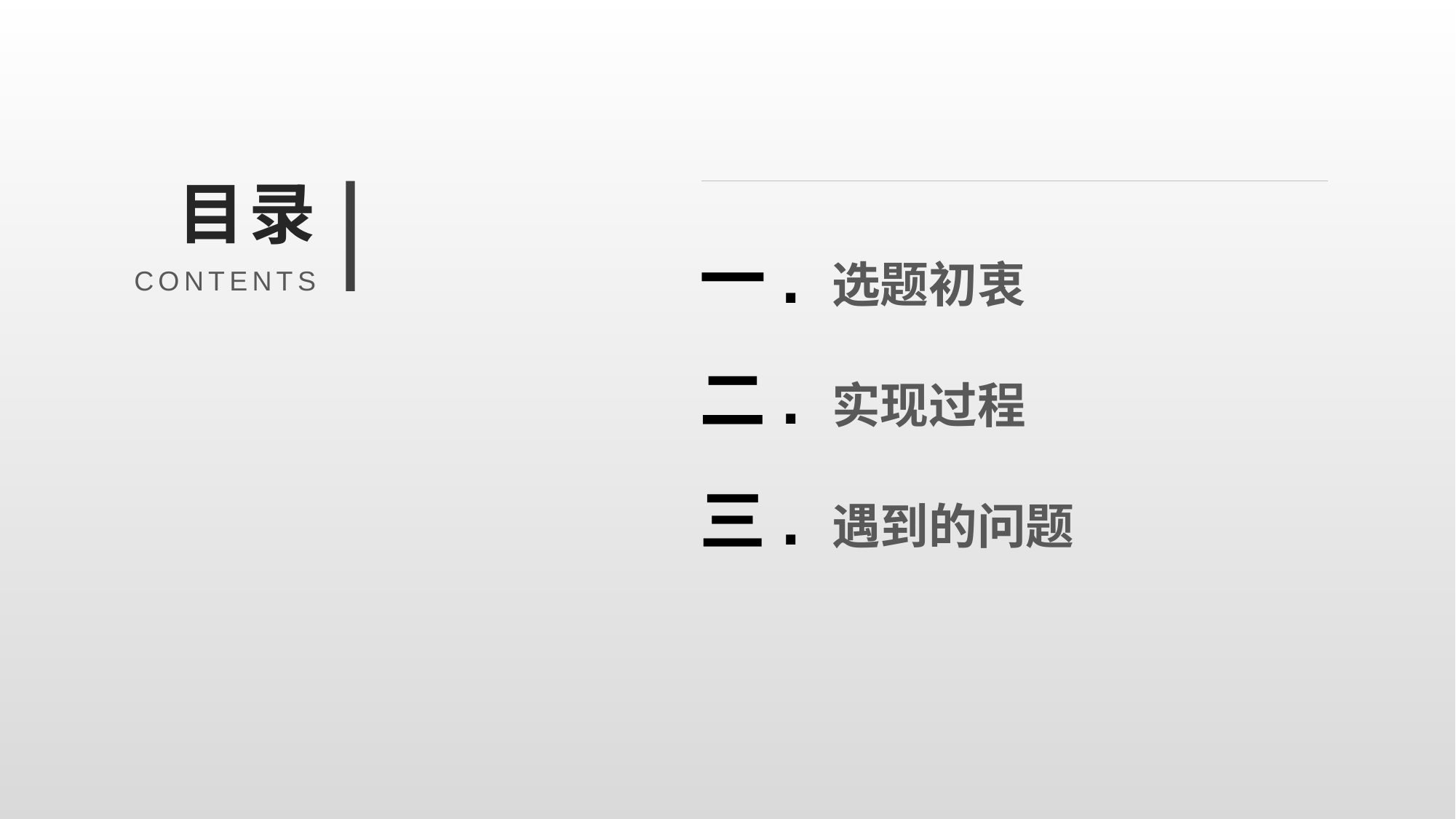

目录

一.
选题初衷
CONTENTS
二.
实现过程
三.
遇到的问题